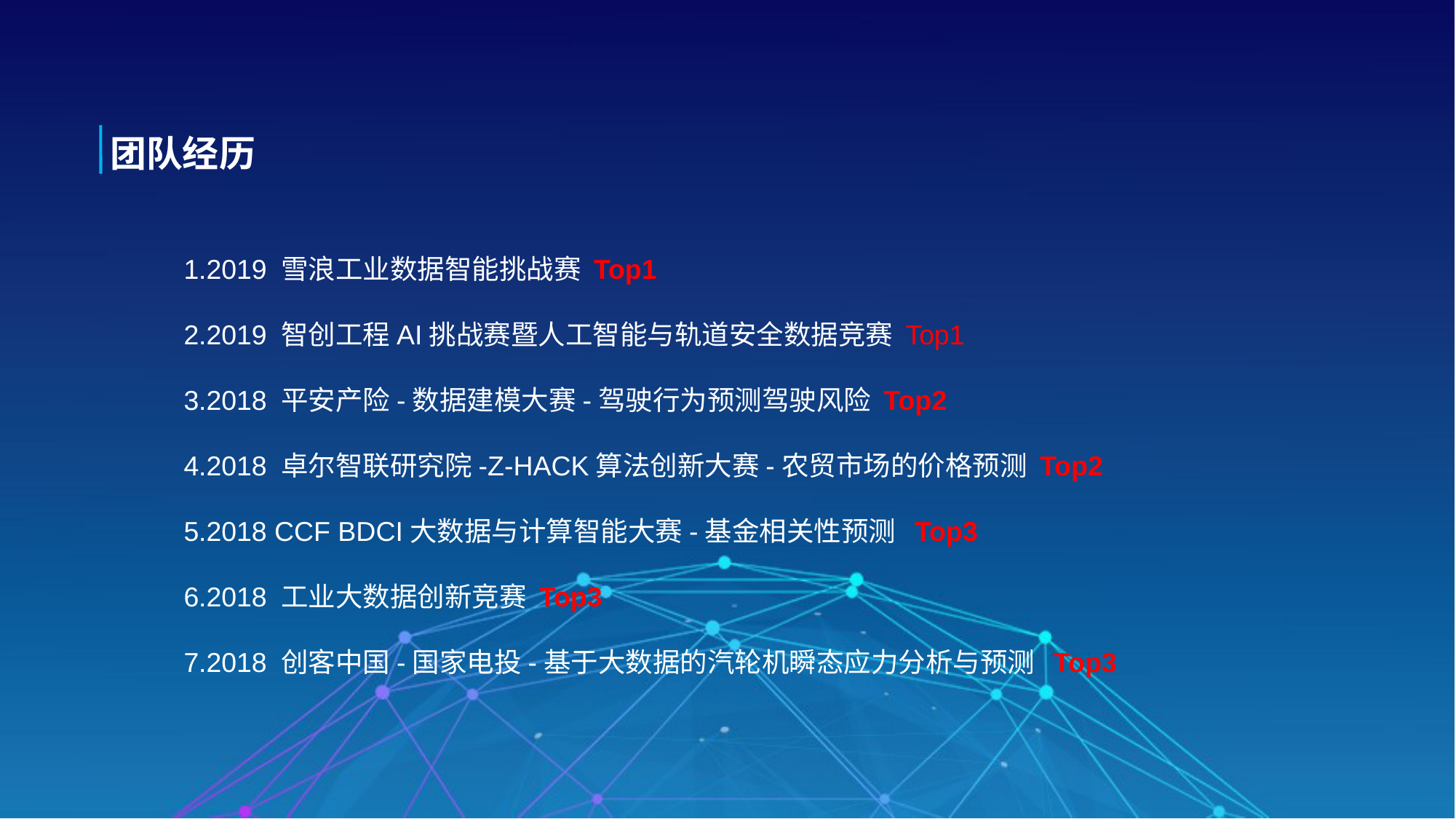

团队经历
1.2019 雪浪工业数据智能挑战赛 Top1

2.2019 智创工程AI挑战赛暨人工智能与轨道安全数据竞赛 Top1

3.2018 平安产险-数据建模大赛-驾驶行为预测驾驶风险 Top2

4.2018 卓尔智联研究院-Z-HACK算法创新大赛-农贸市场的价格预测 Top2

5.2018 CCF BDCI大数据与计算智能大赛-基金相关性预测  Top3

6.2018 工业大数据创新竞赛 Top3

7.2018 创客中国-国家电投-基于大数据的汽轮机瞬态应力分析与预测  Top3